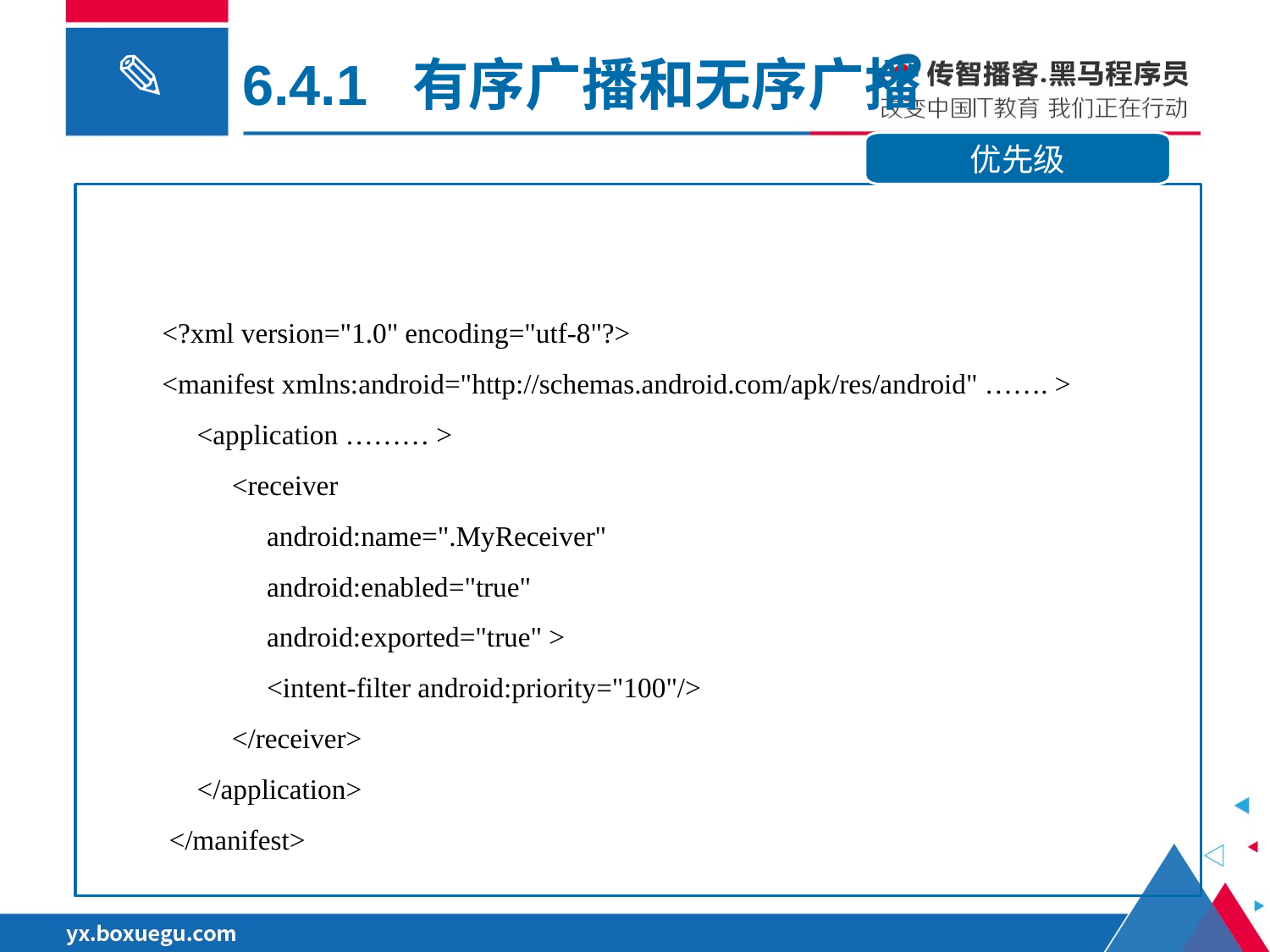

6.4.1  有序广播和无序广播

优先级

     <?xml version="1.0" encoding="utf-8"?>
     <manifest xmlns:android="http://schemas.android.com/apk/res/android" ……. >
          <application ……… >
               <receiver
                    android:name=".MyReceiver"
                    android:enabled="true"
                    android:exported="true" >
                    <intent-filter android:priority="100"/>
               </receiver>
          </application>
      </manifest>